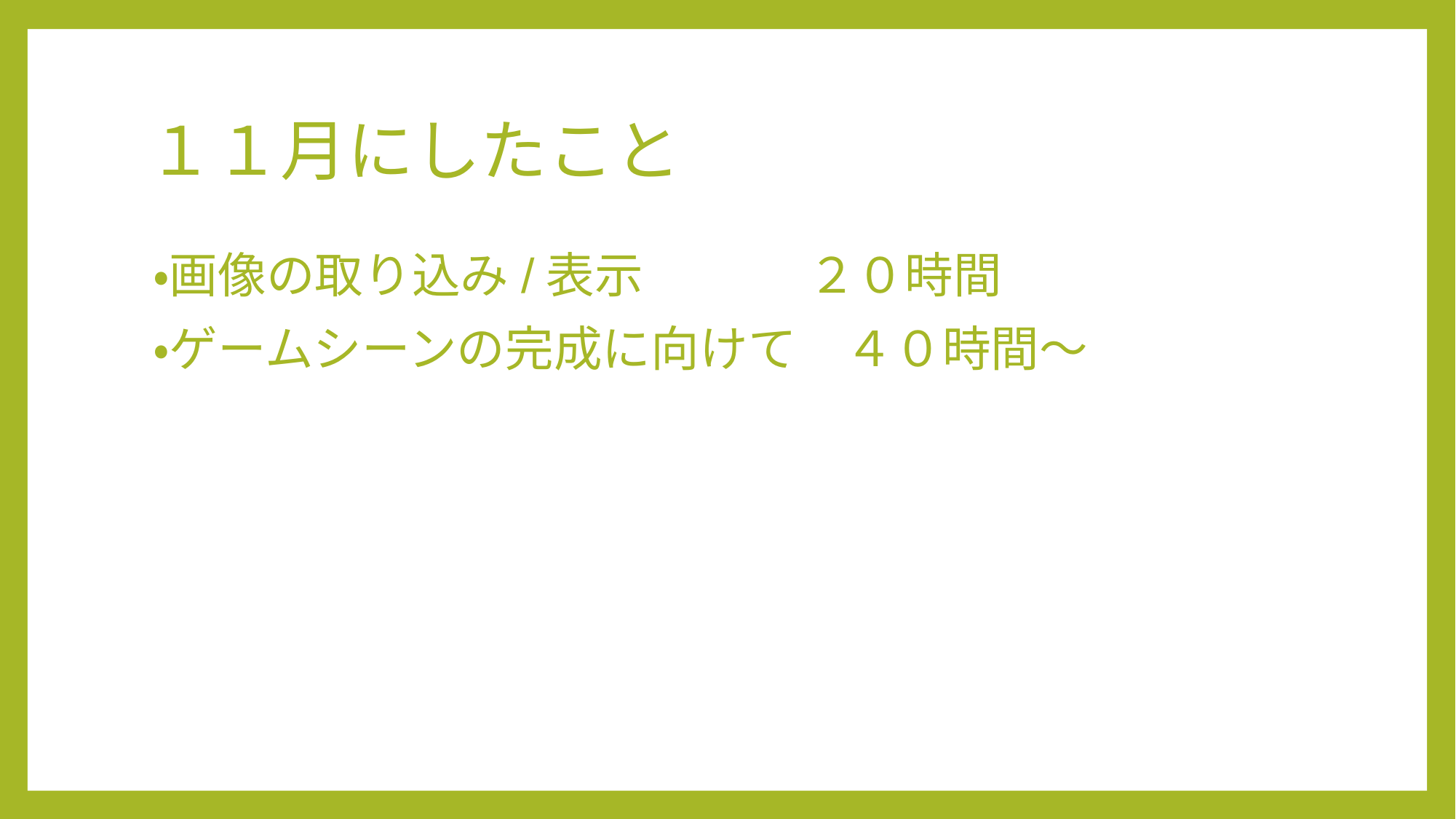

# １１月にしたこと
・画像の取り込み/表示		２０時間
・ゲームシーンの完成に向けて　４０時間～